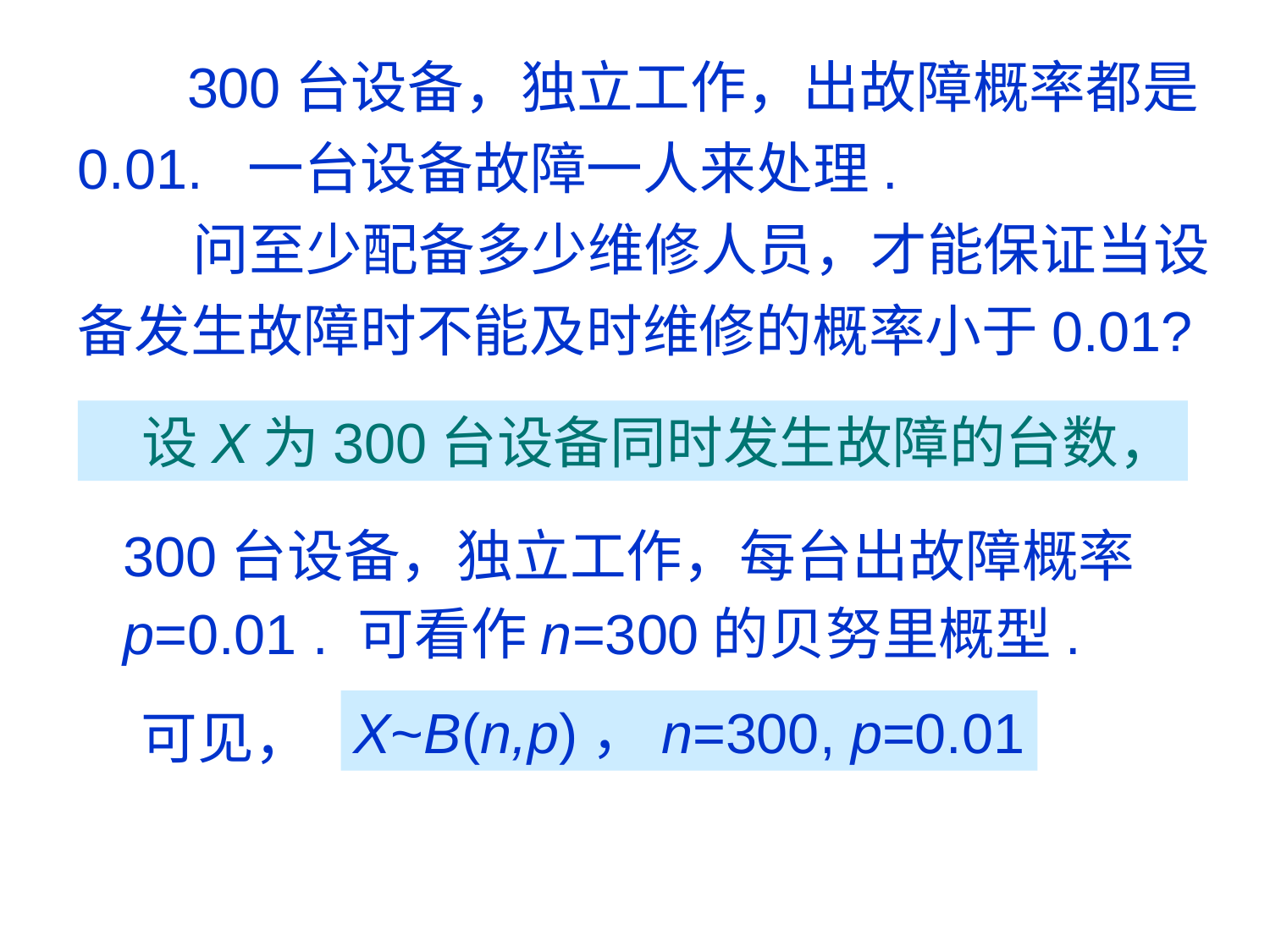

300台设备，独立工作，出故障概率都是0.01.  一台设备故障一人来处理.
        问至少配备多少维修人员，才能保证当设备发生故障时不能及时维修的概率小于0.01?
   设X为300台设备同时发生故障的台数，
300台设备，独立工作，每台出故障概率
p=0.01 . 可看作n=300的贝努里概型.
X~B(n,p)，n=300, p=0.01
可见，